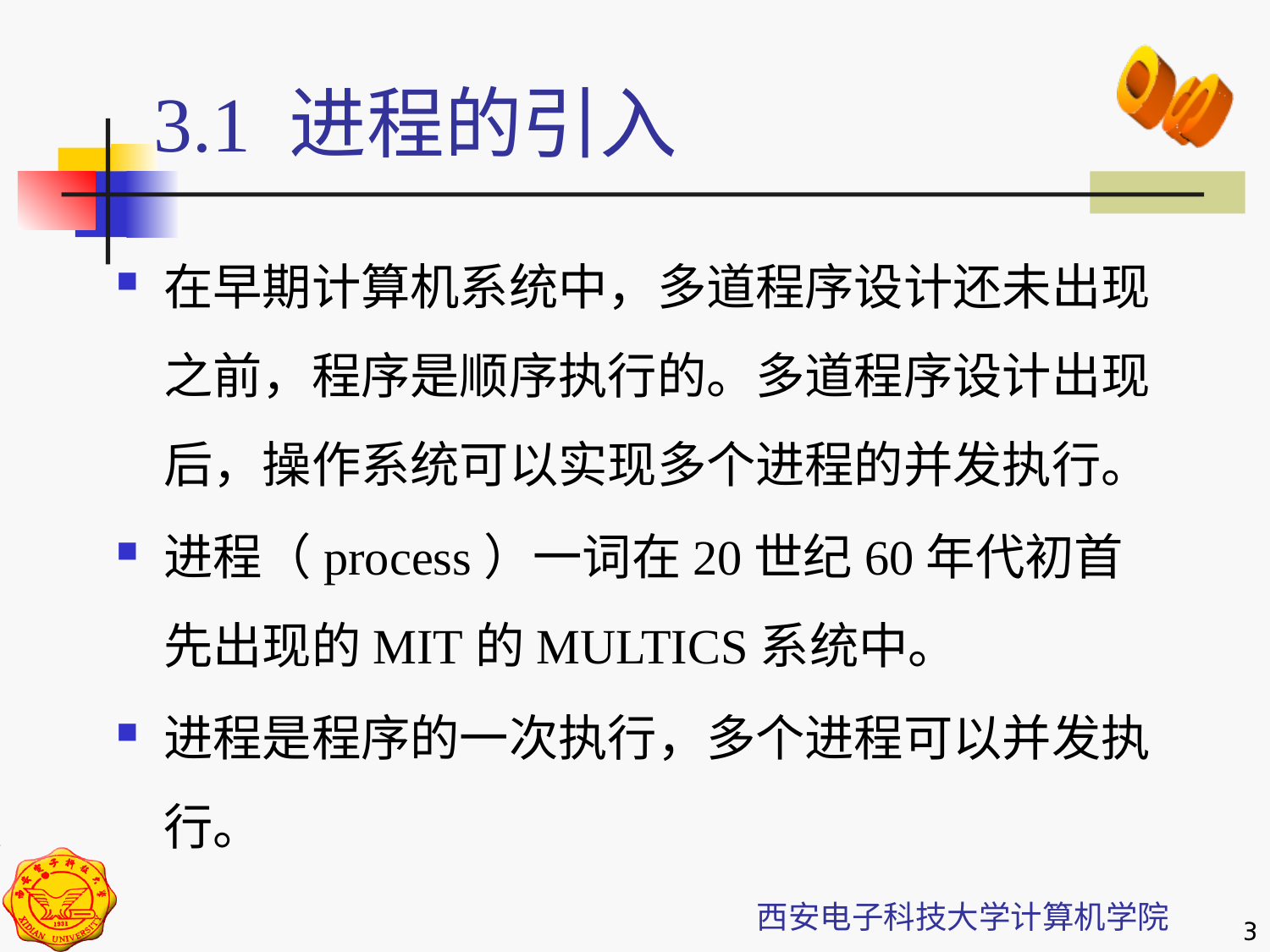

3.1 进程的引入
在早期计算机系统中，多道程序设计还未出现之前，程序是顺序执行的。多道程序设计出现后，操作系统可以实现多个进程的并发执行。
进程（process）一词在20世纪60年代初首先出现的MIT的MULTICS系统中。
进程是程序的一次执行，多个进程可以并发执行。
3